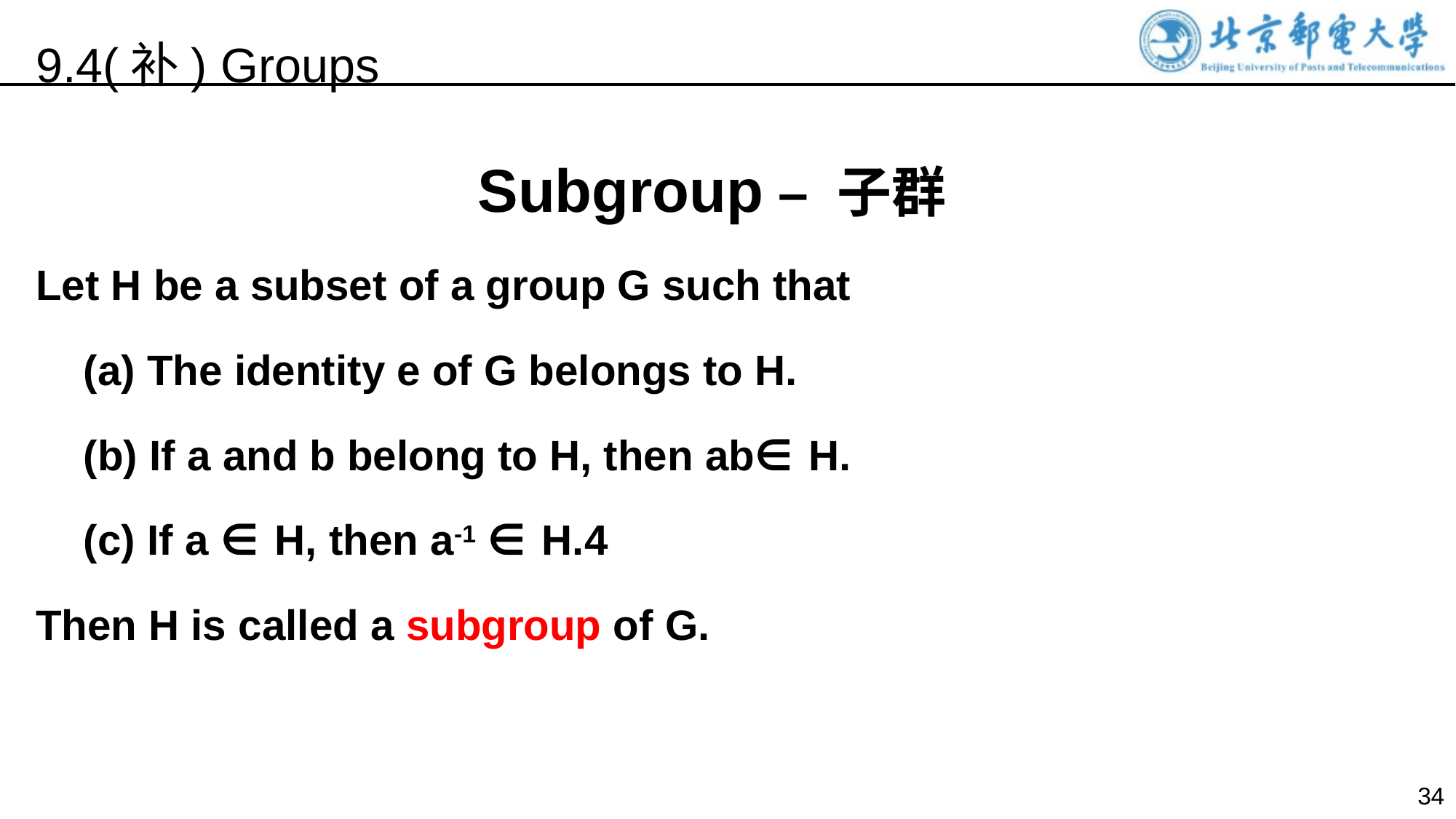

9.4(补) Groups
Subgroup – 子群
Let H be a subset of a group G such that
(a) The identity e of G belongs to H.
(b) If a and b belong to H, then ab∈ H.
(c) If a ∈ H, then a-1 ∈ H.4
Then H is called a subgroup of G.